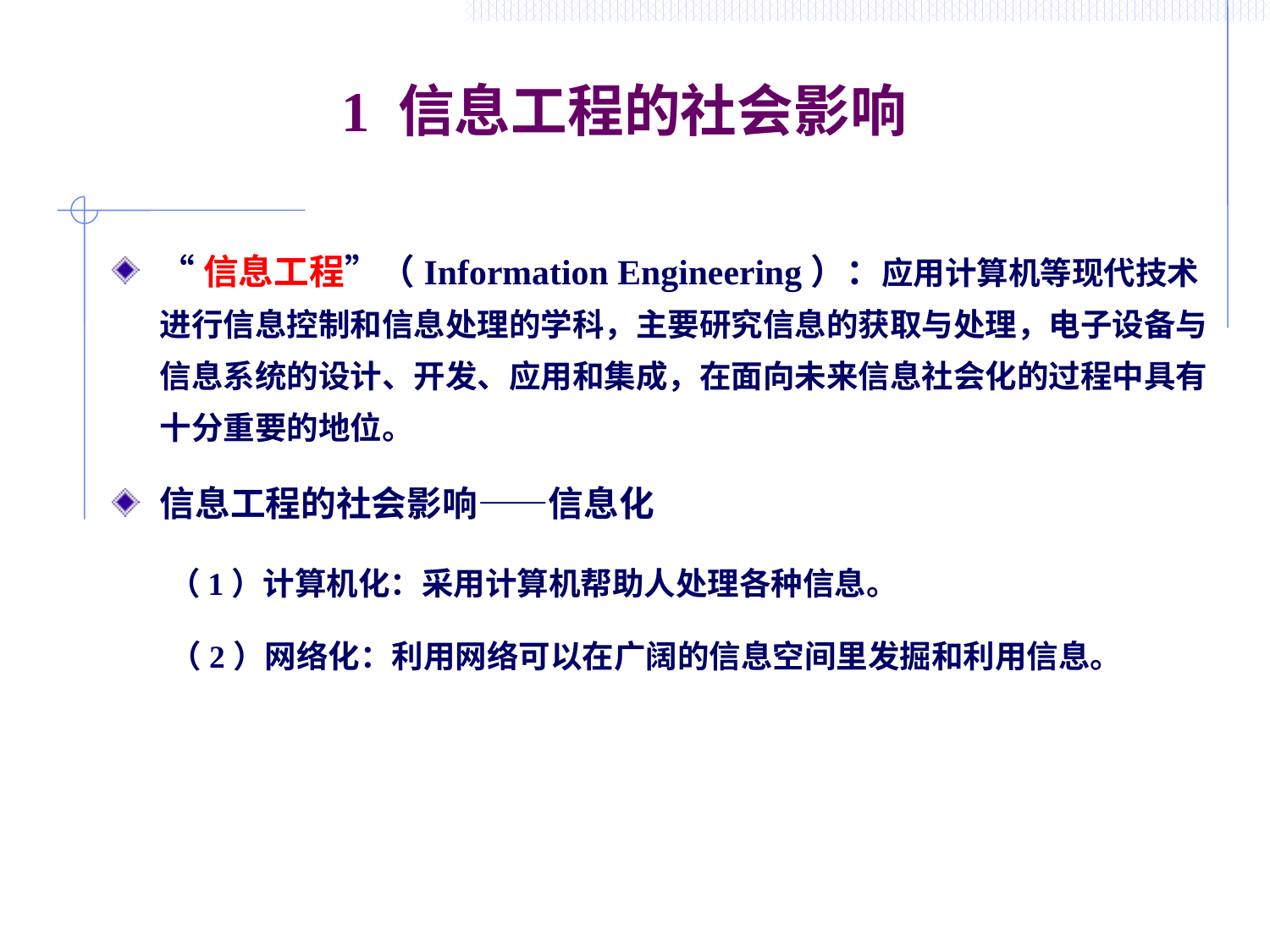

# 1 信息工程的社会影响
“信息工程”（Information Engineering）：应用计算机等现代技术进行信息控制和信息处理的学科，主要研究信息的获取与处理，电子设备与信息系统的设计、开发、应用和集成，在面向未来信息社会化的过程中具有十分重要的地位。
信息工程的社会影响——信息化
      （1）计算机化：采用计算机帮助人处理各种信息。
       （2）网络化：利用网络可以在广阔的信息空间里发掘和利用信息。